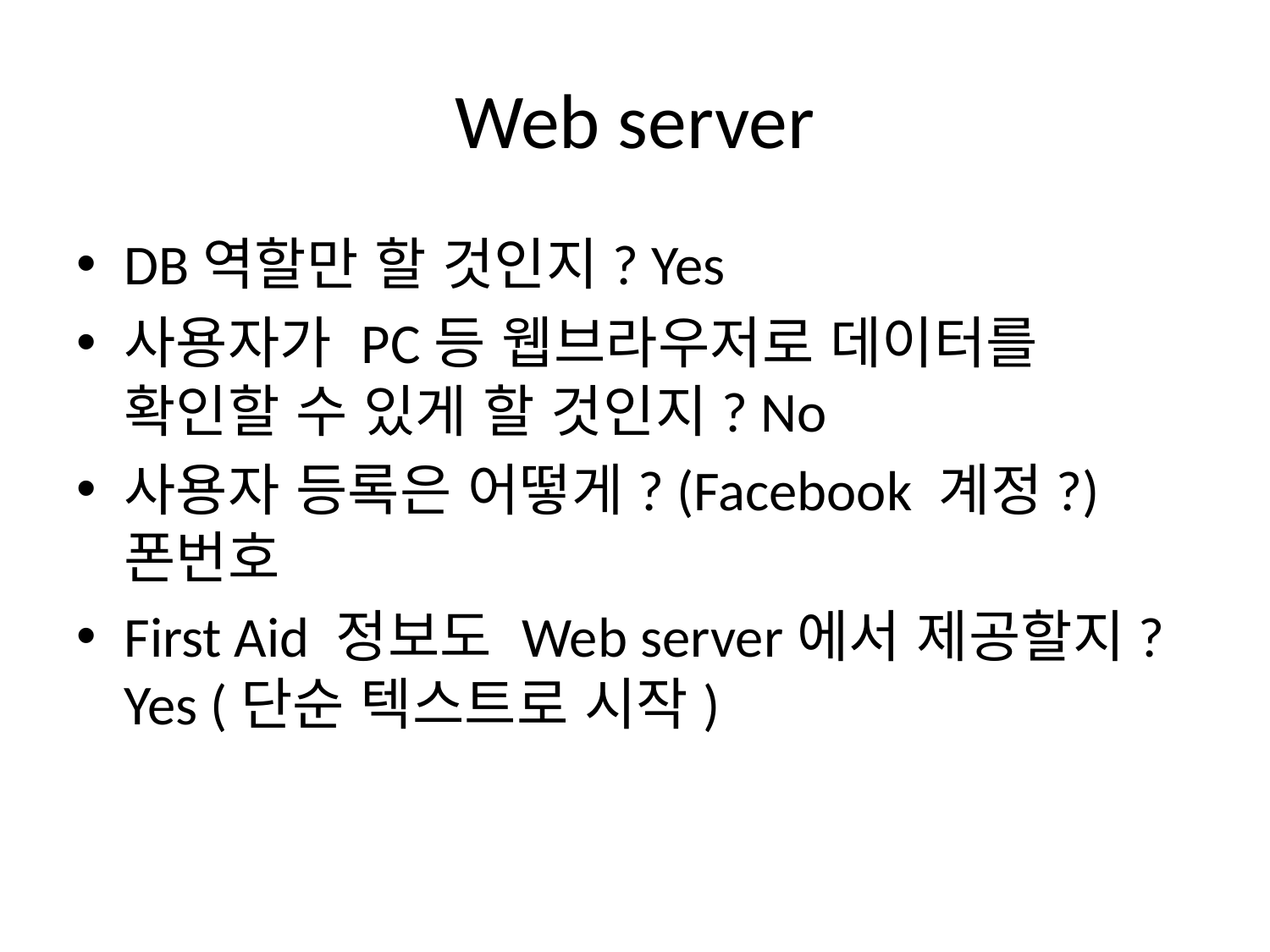

# Web server
DB역할만 할 것인지? Yes
사용자가 PC등 웹브라우저로 데이터를 확인할 수 있게 할 것인지? No
사용자 등록은 어떻게? (Facebook 계정?) 폰번호
First Aid 정보도 Web server에서 제공할지? Yes (단순 텍스트로 시작)